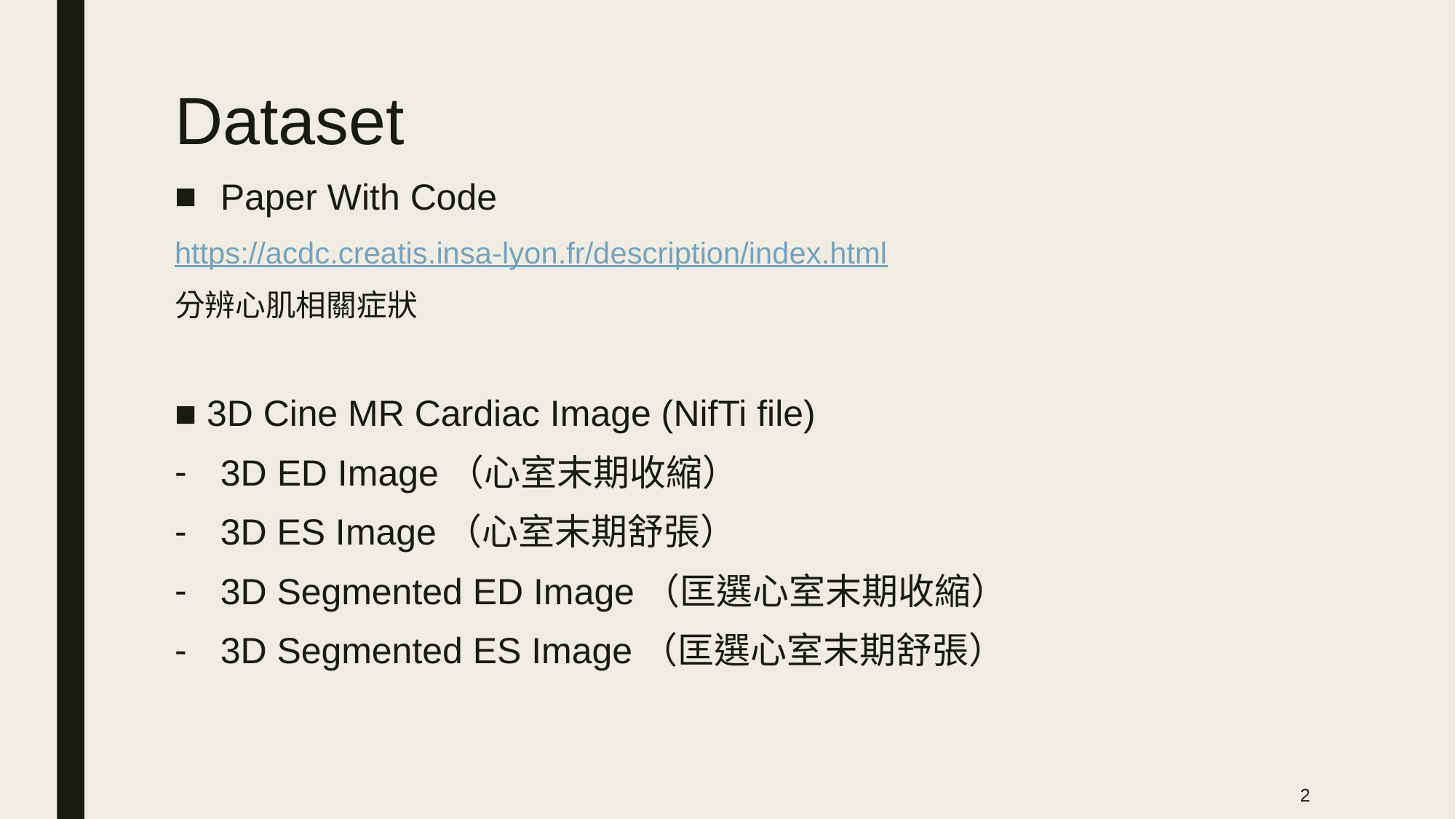

# Dataset
Paper With Code
https://acdc.creatis.insa-lyon.fr/description/index.html
分辨心肌相關症狀

■ 3D Cine MR Cardiac Image (NifTi file)
3D ED Image（心室末期收縮）
3D ES Image（心室末期舒張）
3D Segmented ED Image（匡選心室末期收縮）
3D Segmented ES Image（匡選心室末期舒張）
2